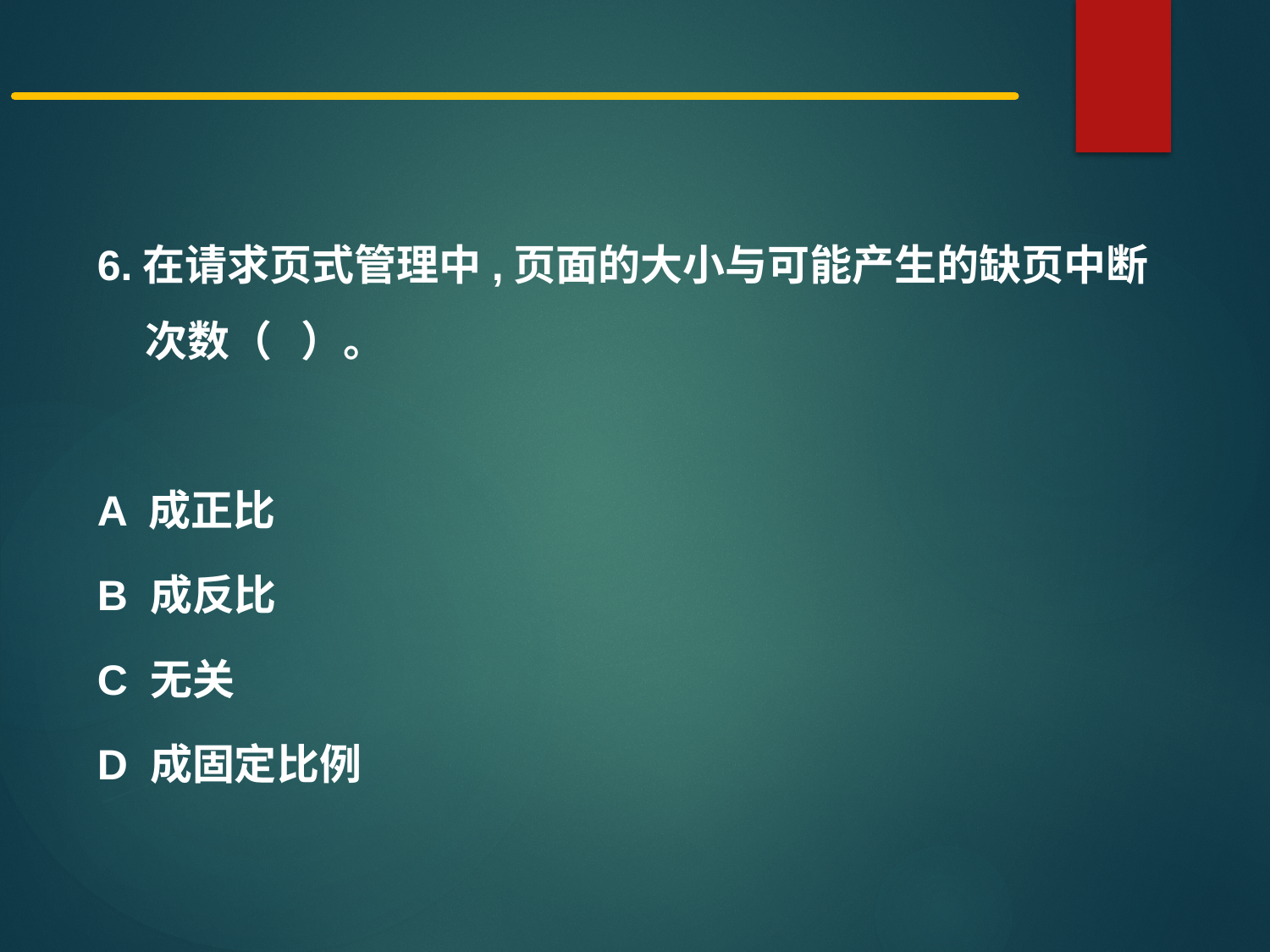

6.在请求页式管理中,页面的大小与可能产生的缺页中断次数（   ）。

A 成正比
B 成反比
C 无关
D 成固定比例